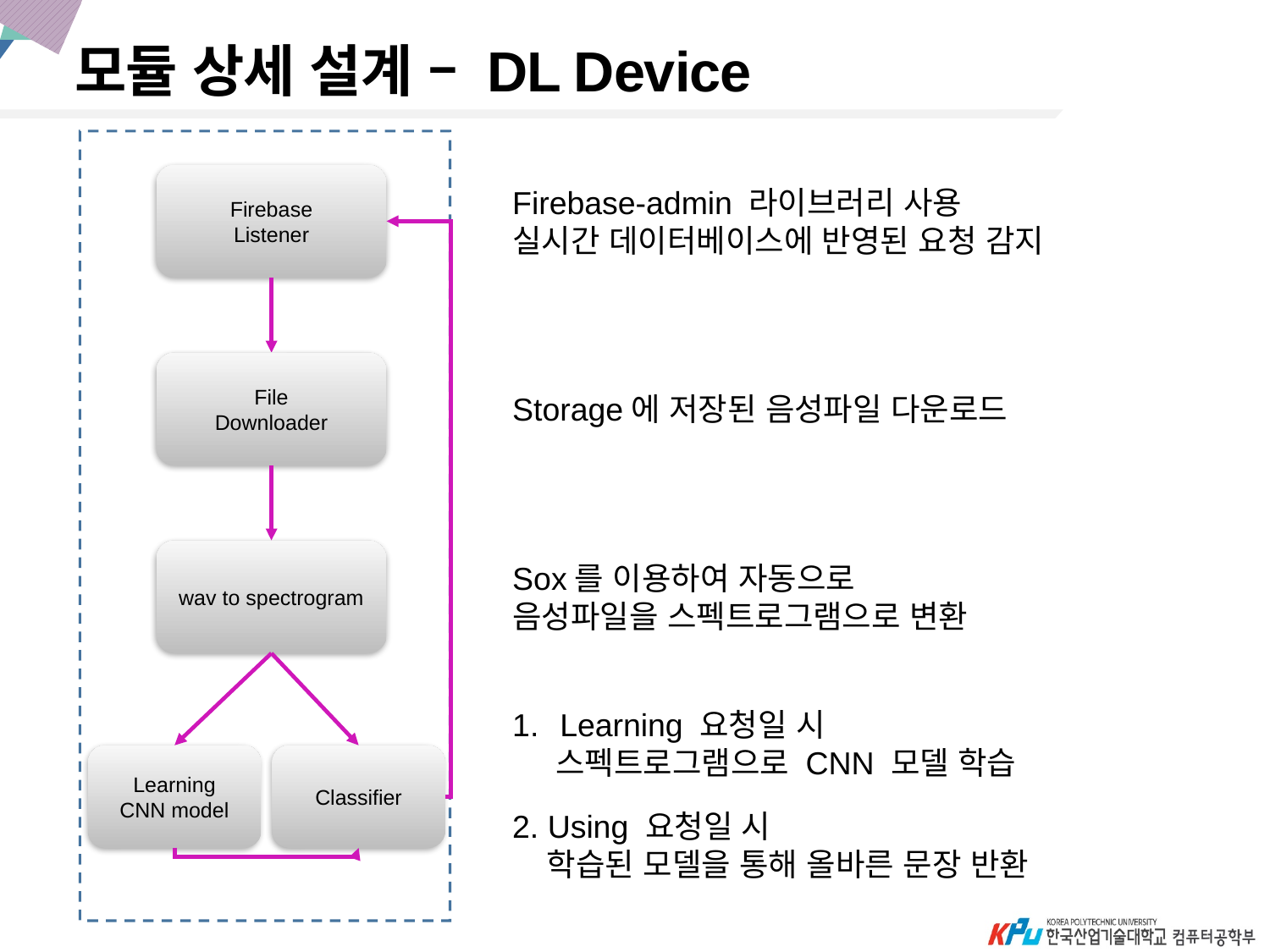

모듈 상세 설계 – DL Device

Firebase
Listener
File
Downloader
wav to spectrogram
Learning
CNN model
Classifier
Firebase-admin 라이브러리 사용
실시간 데이터베이스에 반영된 요청 감지
Storage에 저장된 음성파일 다운로드
Sox를 이용하여 자동으로
음성파일을 스펙트로그램으로 변환
Learning 요청일 시
    스펙트로그램으로 CNN 모델 학습
2. Using 요청일 시
   학습된 모델을 통해 올바른 문장 반환